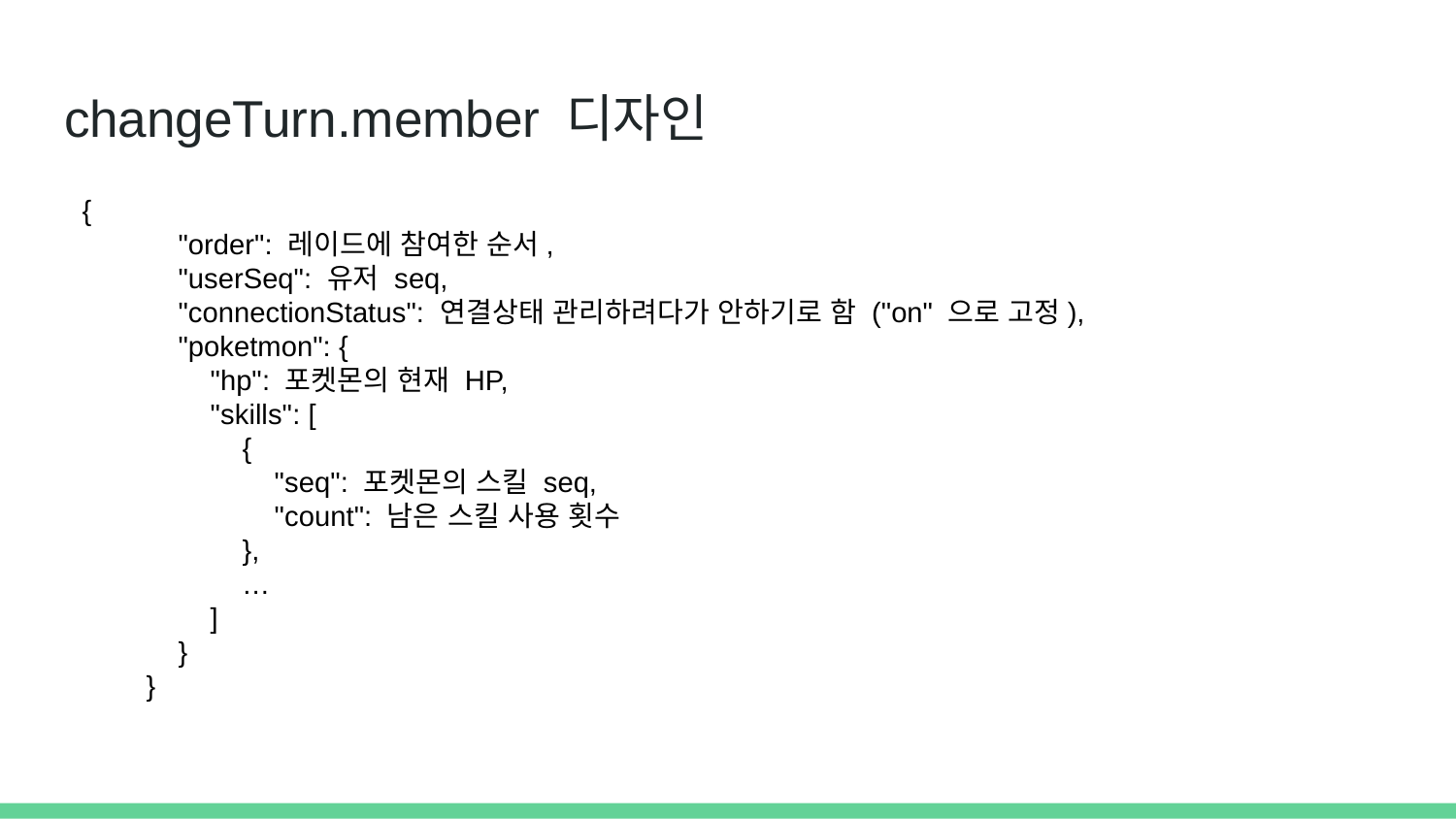

# changeTurn.member 디자인
{
            "order": 레이드에 참여한 순서,
            "userSeq": 유저 seq,
            "connectionStatus": 연결상태 관리하려다가 안하기로 함 ("on" 으로 고정),
            "poketmon": {
                "hp": 포켓몬의 현재 HP,
                "skills": [
                    {
                        "seq": 포켓몬의 스킬 seq,
                        "count": 남은 스킬 사용 횟수
                    },
                    …
                ]
            }
        }